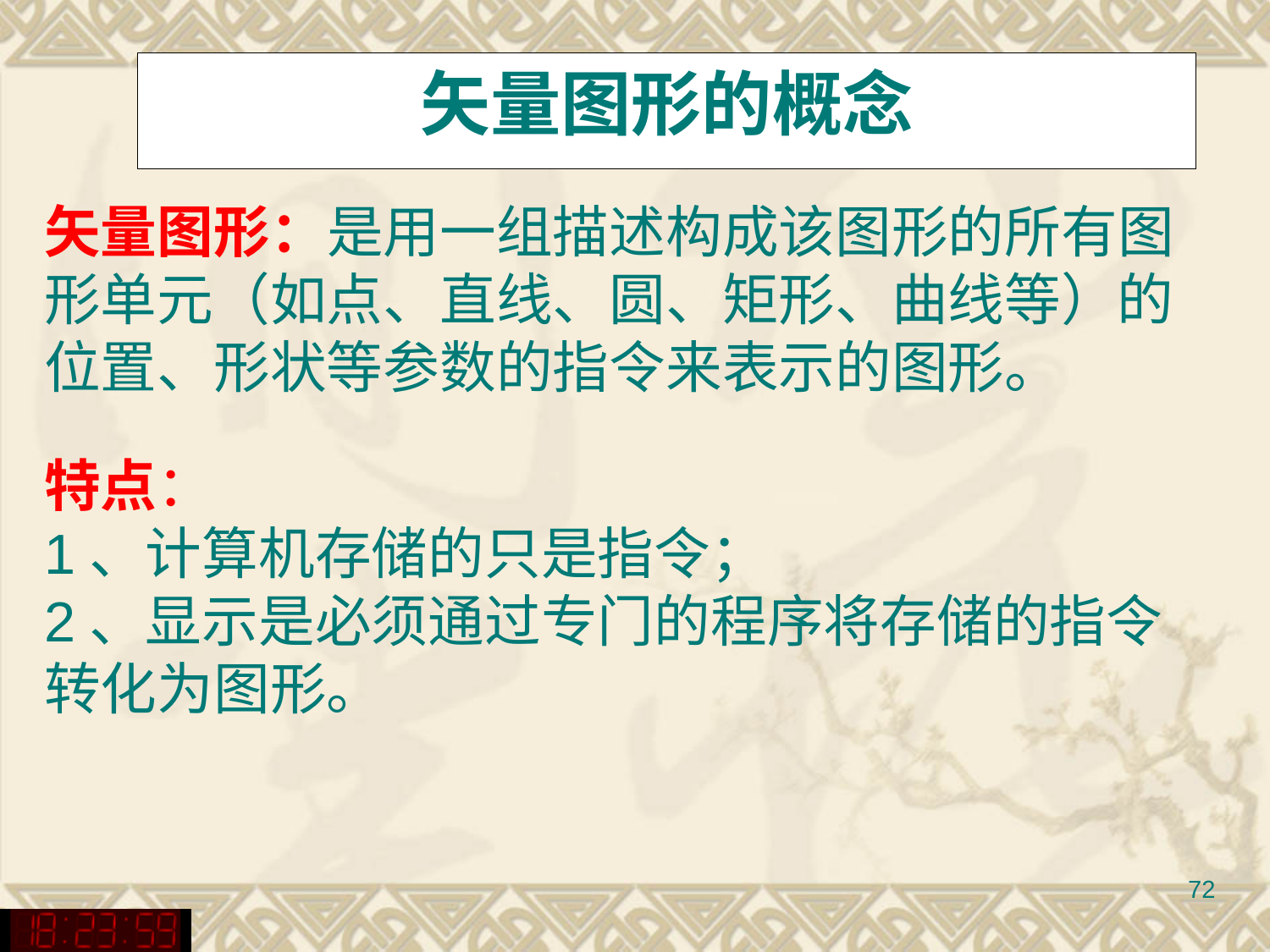

# 矢量图形的概念
矢量图形：是用一组描述构成该图形的所有图形单元（如点、直线、圆、矩形、曲线等）的位置、形状等参数的指令来表示的图形。
特点：
1、计算机存储的只是指令；
2、显示是必须通过专门的程序将存储的指令转化为图形。
72